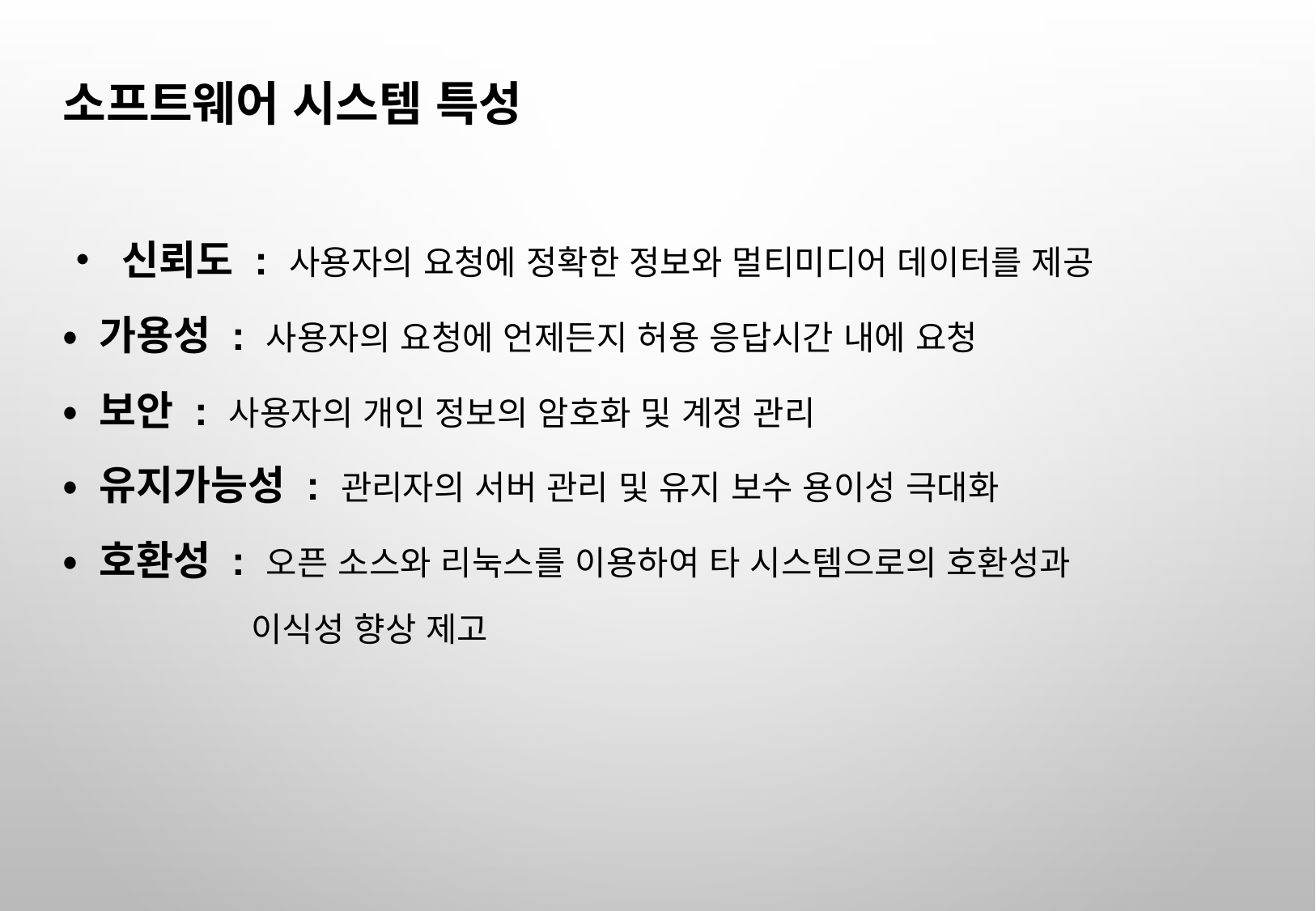

소프트웨어 시스템 특성
• 신뢰도 : 사용자의 요청에 정확한 정보와 멀티미디어 데이터를 제공
• 가용성 : 사용자의 요청에 언제든지 허용 응답시간 내에 요청
• 보안 : 사용자의 개인 정보의 암호화 및 계정 관리
• 유지가능성 : 관리자의 서버 관리 및 유지 보수 용이성 극대화
• 호환성 : 오픈 소스와 리눅스를 이용하여 타 시스템으로의 호환성과
                   이식성 향상 제고
75